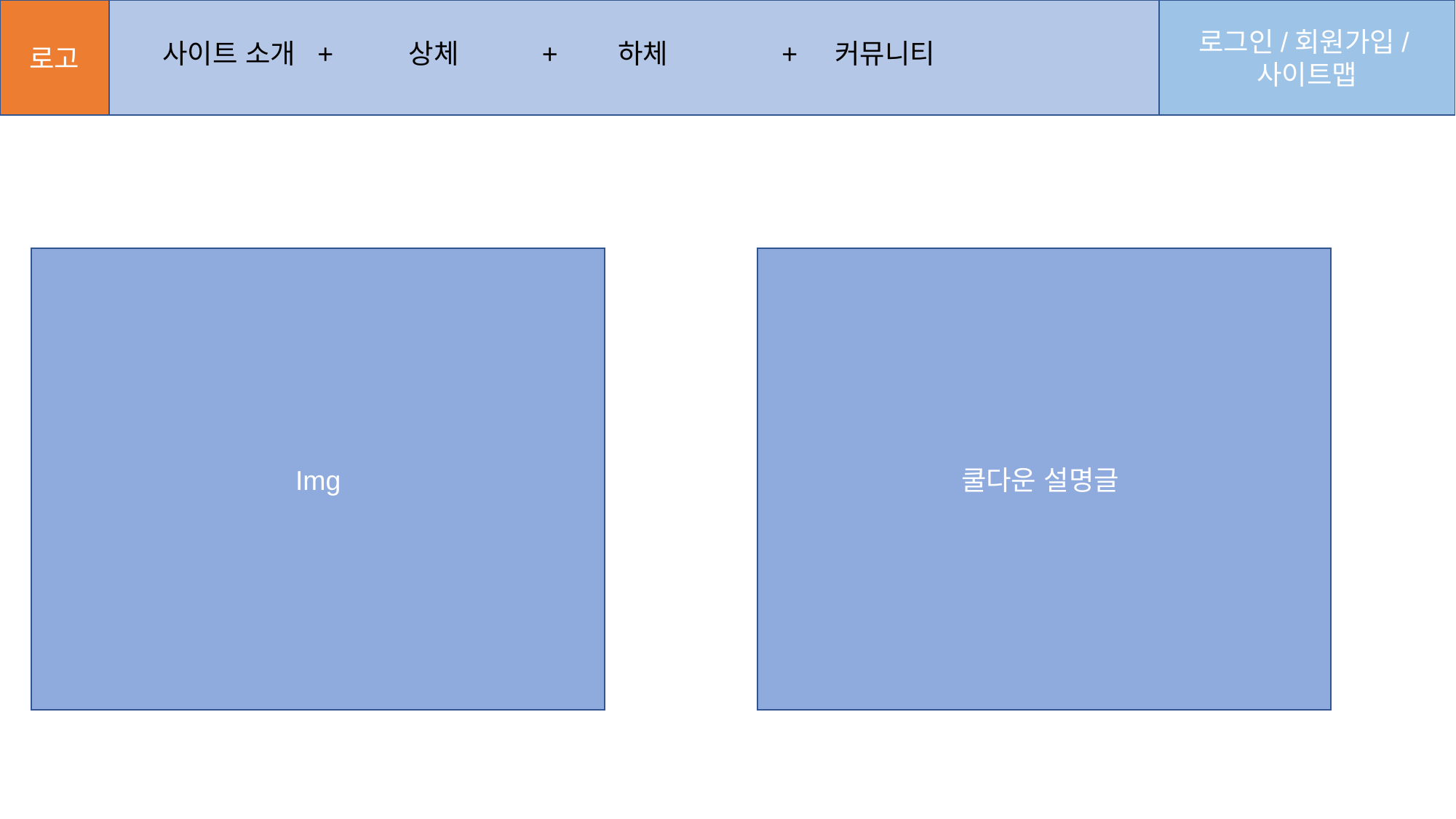

로고

로그인/회원가입/사이트맵
사이트 소개  +         상체          +       하체              +    커뮤니티
Img
쿨다운 설명글